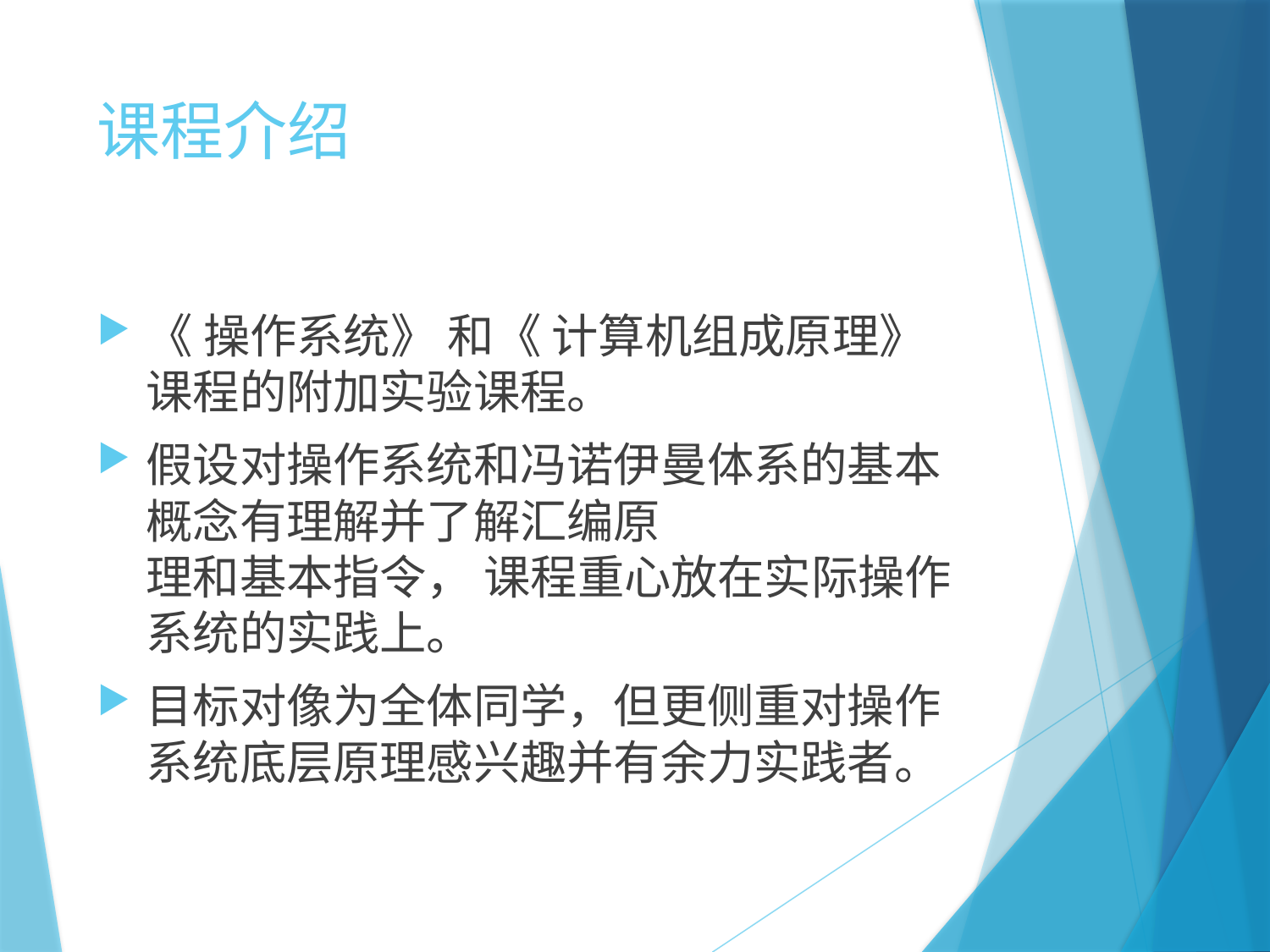

# 课程介绍
《 操作系统》 和《 计算机组成原理》 课程的附加实验课程。
假设对操作系统和冯诺伊曼体系的基本概念有理解并了解汇编原
理和基本指令， 课程重心放在实际操作系统的实践上。
目标对像为全体同学，但更侧重对操作系统底层原理感兴趣并有余力实践者。